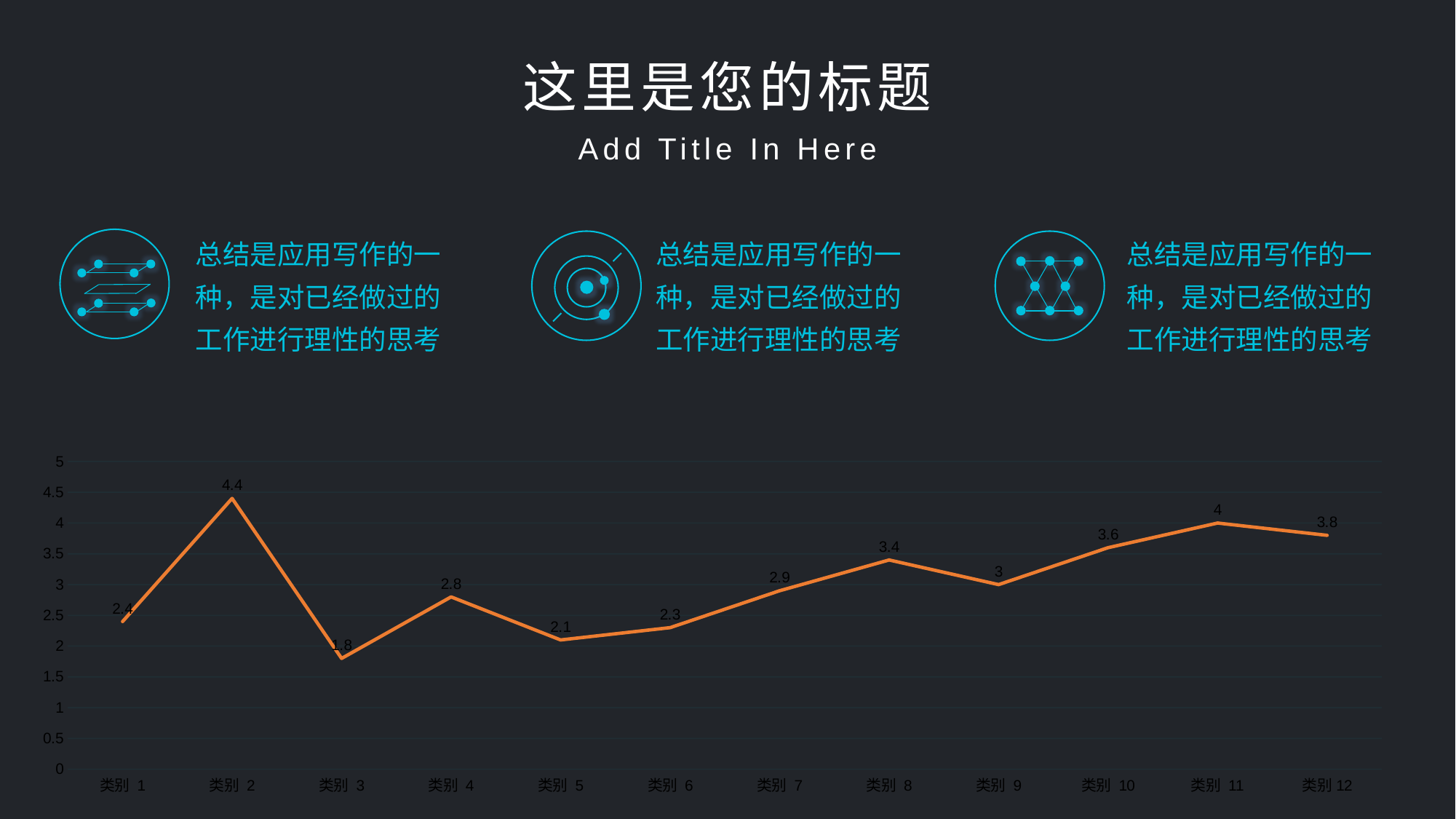

这里是您的标题
Add Title In Here
总结是应用写作的一种，是对已经做过的工作进行理性的思考
总结是应用写作的一种，是对已经做过的工作进行理性的思考
总结是应用写作的一种，是对已经做过的工作进行理性的思考

### Chart

| Category | 系列 2 |
|---|---|
| 类别 1 | 2.4 |
| 类别 2 | 4.4 |
| 类别 3 | 1.8 |
| 类别 4 | 2.8 |
| 类别 5 | 2.1 |
| 类别 6 | 2.3 |
| 类别 7 | 2.9 |
| 类别 8 | 3.4 |
| 类别 9 | 3.0 |
| 类别 10 | 3.6 |
| 类别 11 | 4.0 |
| 类别12 | 3.8 |